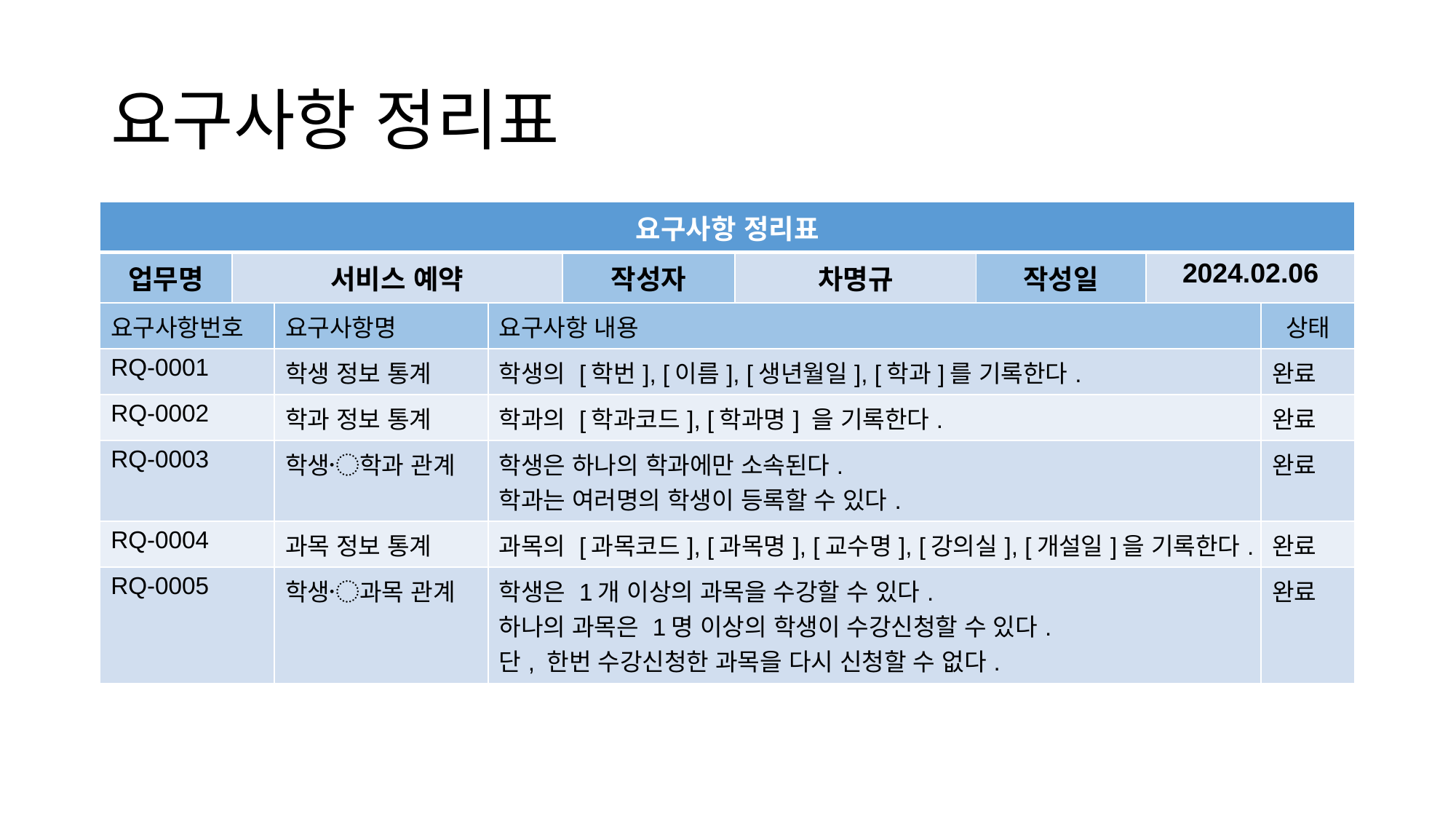

# 요구사항 정리표
| 요구사항 정리표 |  |  |  |  |  |  |  |  |
| --- | --- | --- | --- | --- | --- | --- | --- | --- |
| 업무명 | 서비스 예약 |  |  | 작성자 | 차명규 | 작성일 | 2024.02.06 |  |
| 요구사항번호 |  | 요구사항명 | 요구사항 내용 |  |  |  |  | 상태 |
| RQ-0001 |  | 학생 정보 통계 | 학생의 [학번], [이름], [생년월일], [학과]를 기록한다. |  |  |  |  | 완료 |
| RQ-0002 |  | 학과 정보 통계 | 학과의 [학과코드], [학과명] 을 기록한다. |  |  |  |  | 완료 |
| RQ-0003 |  | 학생〮학과 관계 | 학생은 하나의 학과에만 소속된다. 학과는 여러명의 학생이 등록할 수 있다. |  |  |  |  | 완료 |
| RQ-0004 |  | 과목 정보 통계 | 과목의 [과목코드], [과목명], [교수명], [강의실], [개설일]을 기록한다. |  |  |  |  | 완료 |
| RQ-0005 |  | 학생〮과목 관계 | 학생은 1개 이상의 과목을 수강할 수 있다. 하나의 과목은 1명 이상의 학생이 수강신청할 수 있다. 단, 한번 수강신청한 과목을 다시 신청할 수 없다. |  |  |  |  | 완료 |